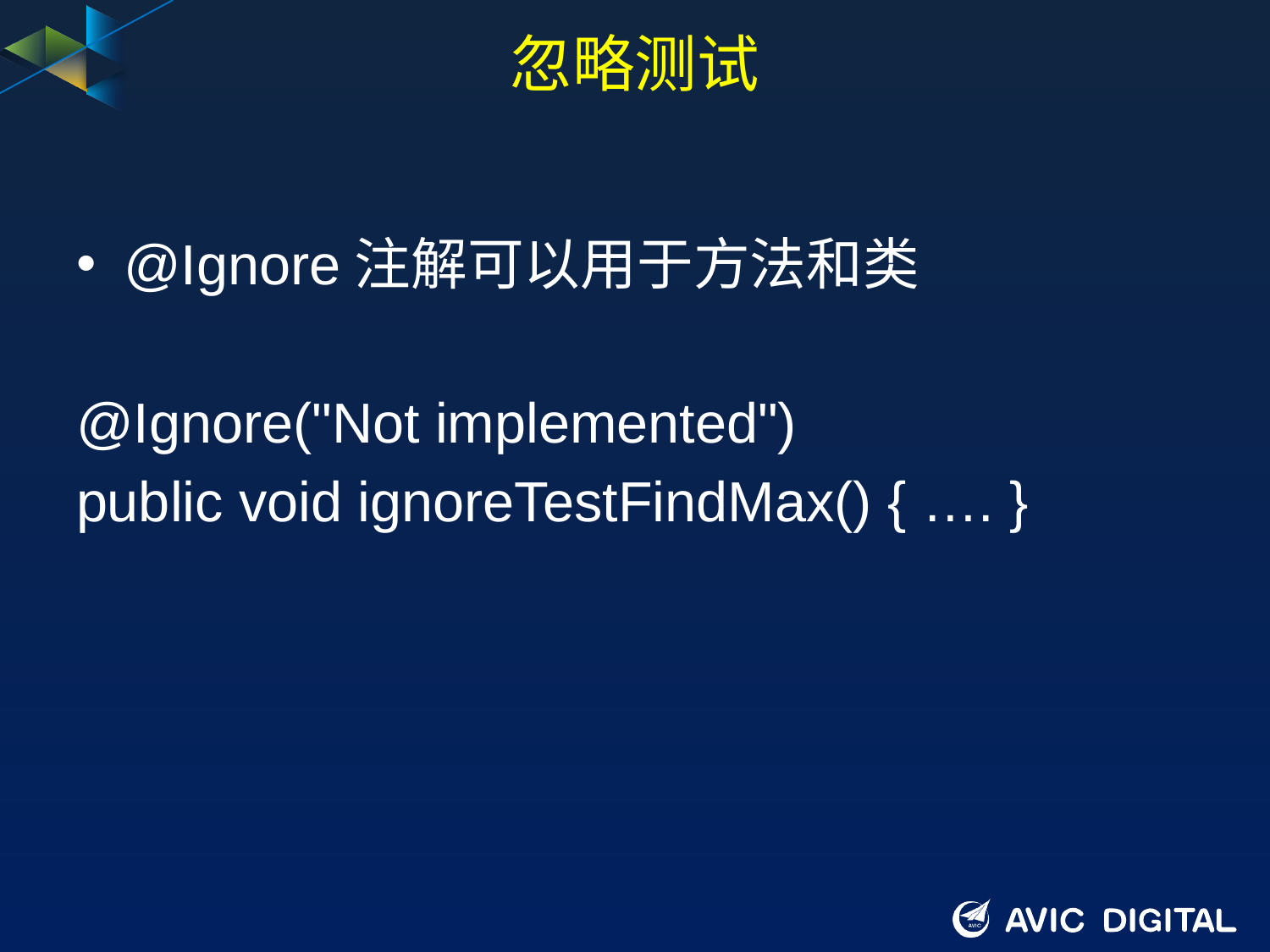

# 忽略测试
@Ignore注解可以用于方法和类

@Ignore("Not implemented")
public void ignoreTestFindMax() { …. }